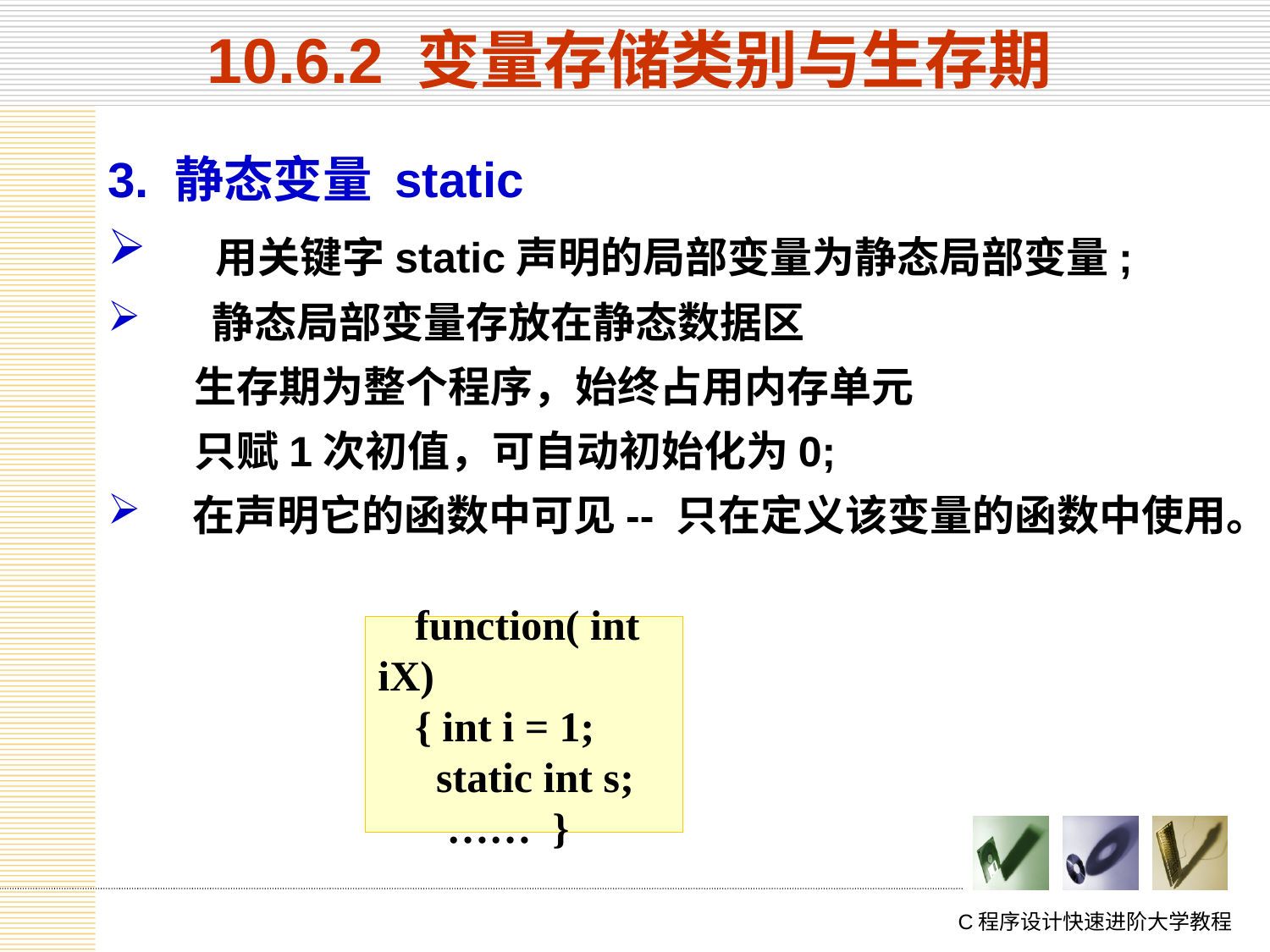

# 10.6.2 变量存储类别与生存期
3. 静态变量 static
 用关键字static声明的局部变量为静态局部变量;
 静态局部变量存放在静态数据区
        生存期为整个程序，始终占用内存单元
        只赋1次初值，可自动初始化为0;
在声明它的函数中可见-- 只在定义该变量的函数中使用。
function( int iX)
{ int i = 1;
  static int s;
   ……  }
78
C程序设计快速进阶大学教程